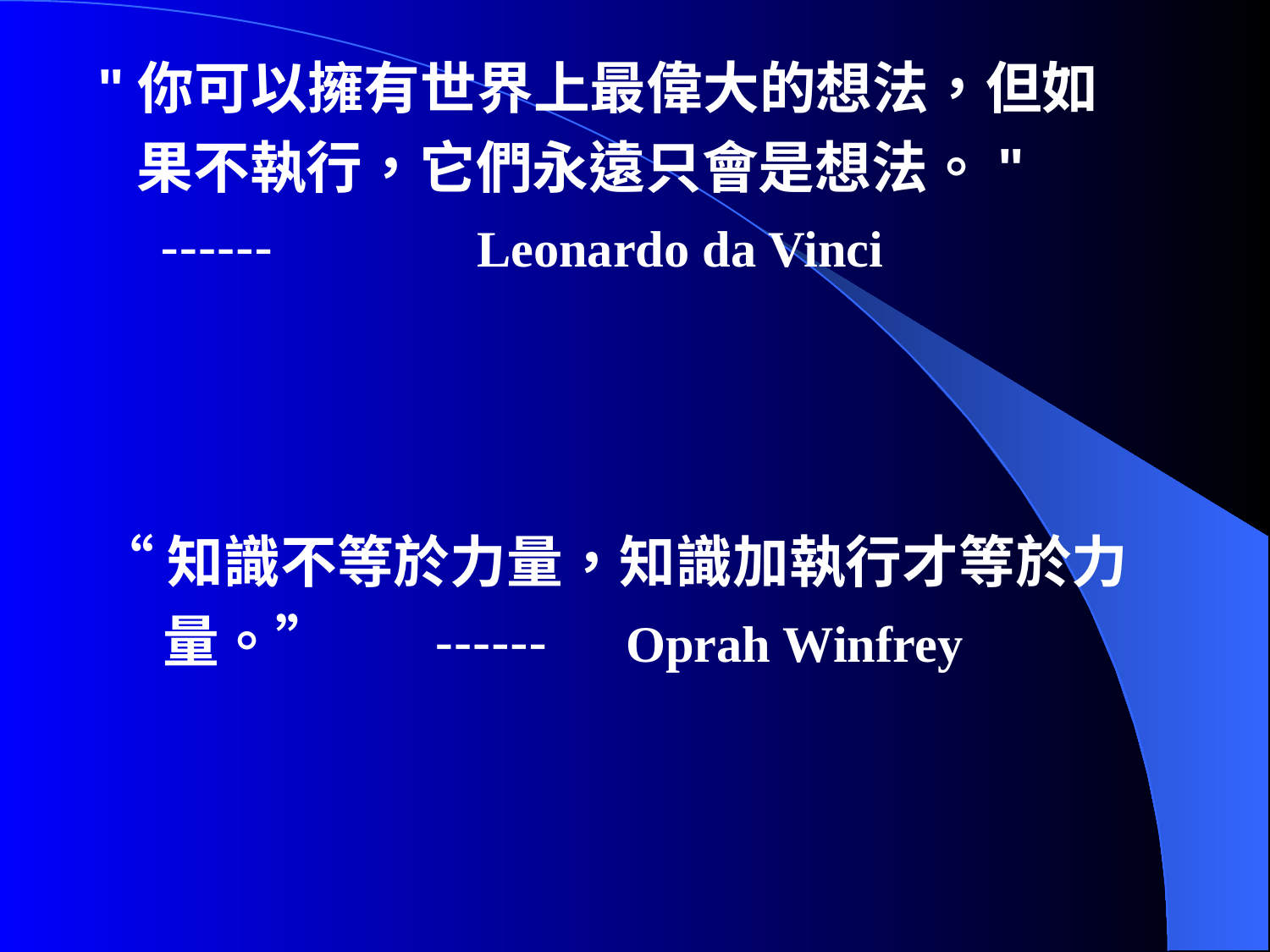

"你可以擁有世界上最偉大的想法，但如
  果不執行，它們永遠只會是想法。"
    ------             Leonardo da Vinci

“知識不等於力量，知識加執行才等於力
    量。”       ------     Oprah Winfrey